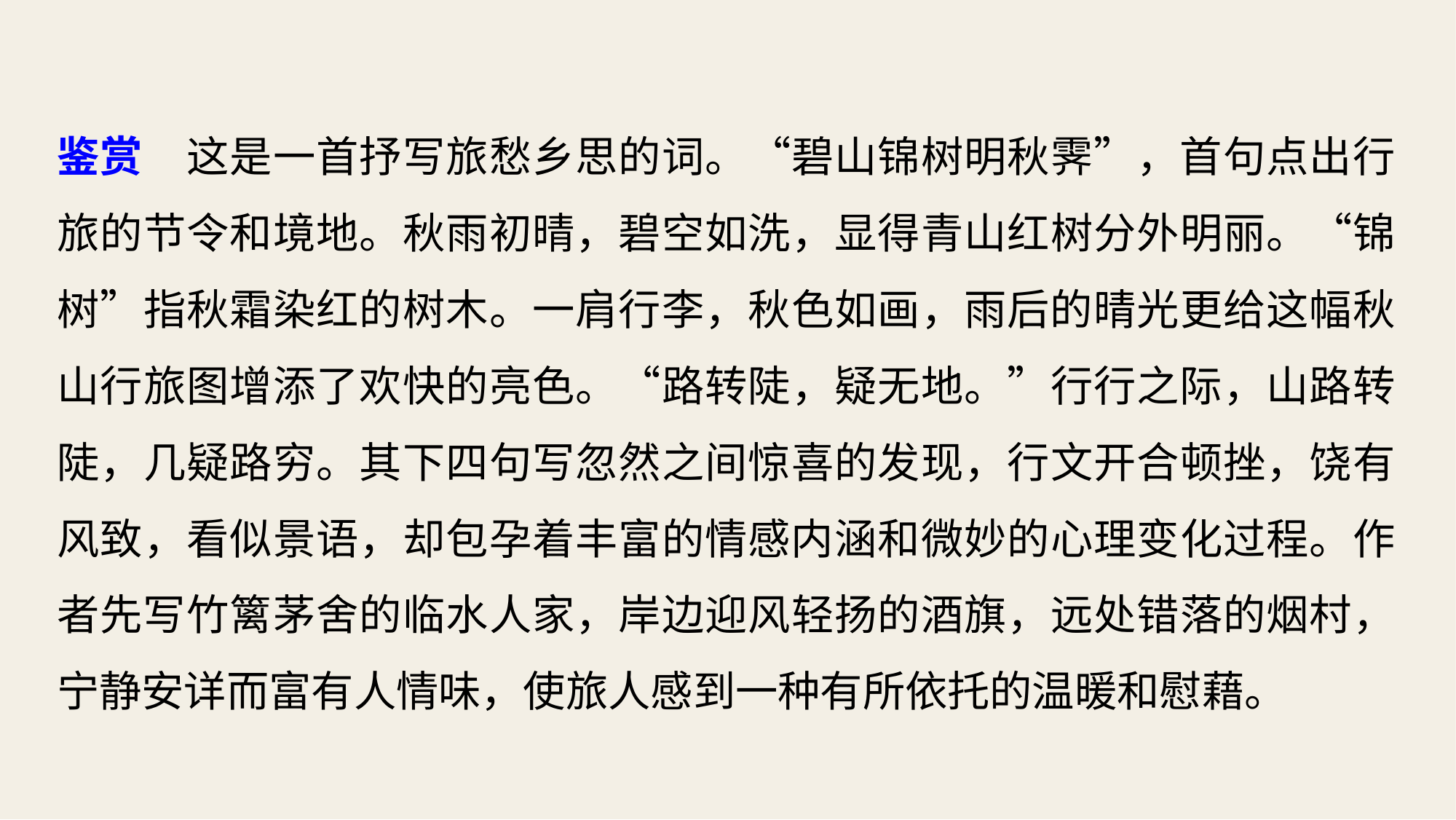

鉴赏　这是一首抒写旅愁乡思的词。“碧山锦树明秋霁”，首句点出行旅的节令和境地。秋雨初晴，碧空如洗，显得青山红树分外明丽。“锦树”指秋霜染红的树木。一肩行李，秋色如画，雨后的晴光更给这幅秋山行旅图增添了欢快的亮色。“路转陡，疑无地。”行行之际，山路转陡，几疑路穷。其下四句写忽然之间惊喜的发现，行文开合顿挫，饶有风致，看似景语，却包孕着丰富的情感内涵和微妙的心理变化过程。作者先写竹篱茅舍的临水人家，岸边迎风轻扬的酒旗，远处错落的烟村，宁静安详而富有人情味，使旅人感到一种有所依托的温暖和慰藉。